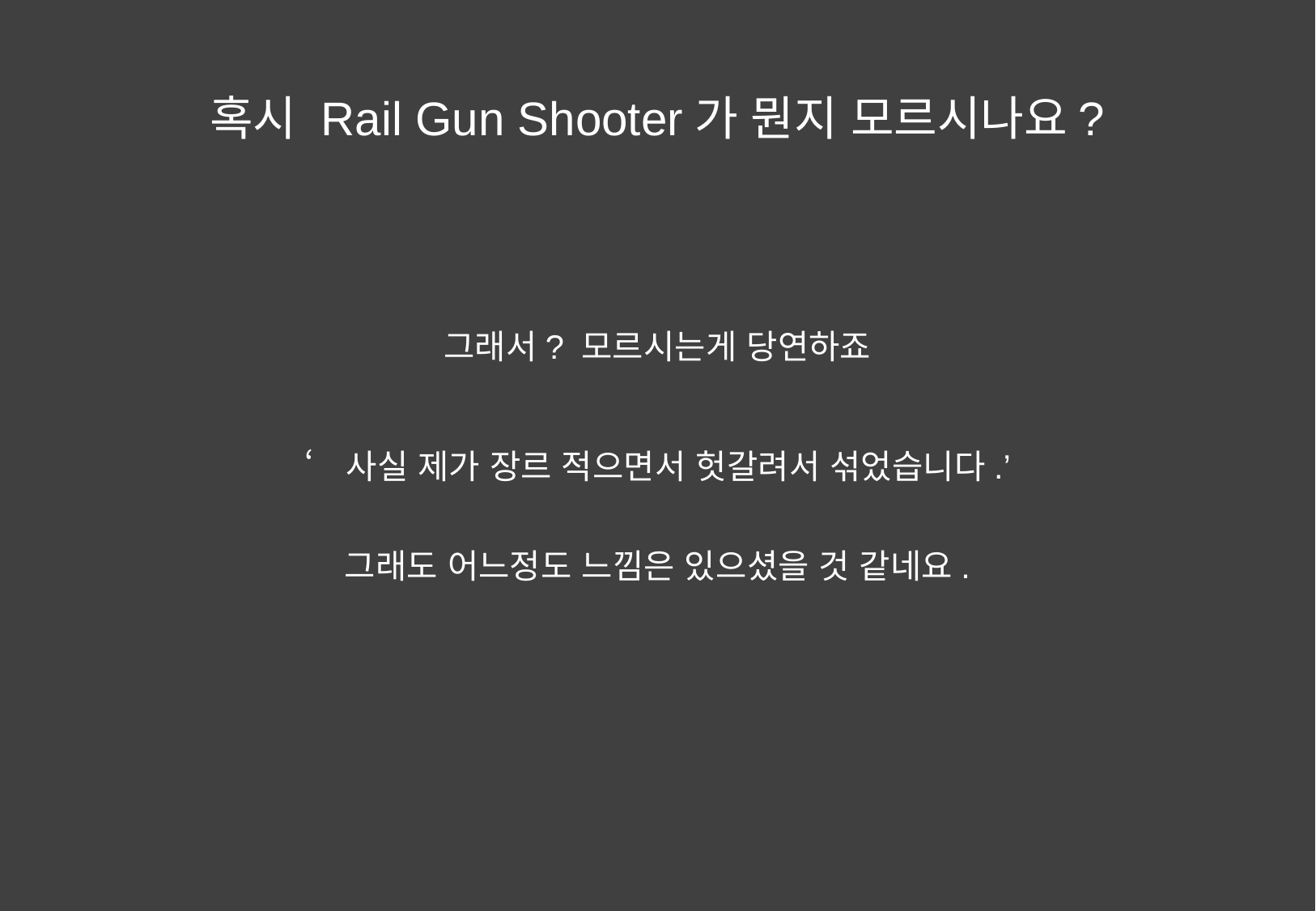

혹시 Rail Gun Shooter가 뭔지 모르시나요?
그래서? 모르시는게 당연하죠
‘사실 제가 장르 적으면서 헛갈려서 섞었습니다.’
그래도 어느정도 느낌은 있으셨을 것 같네요.